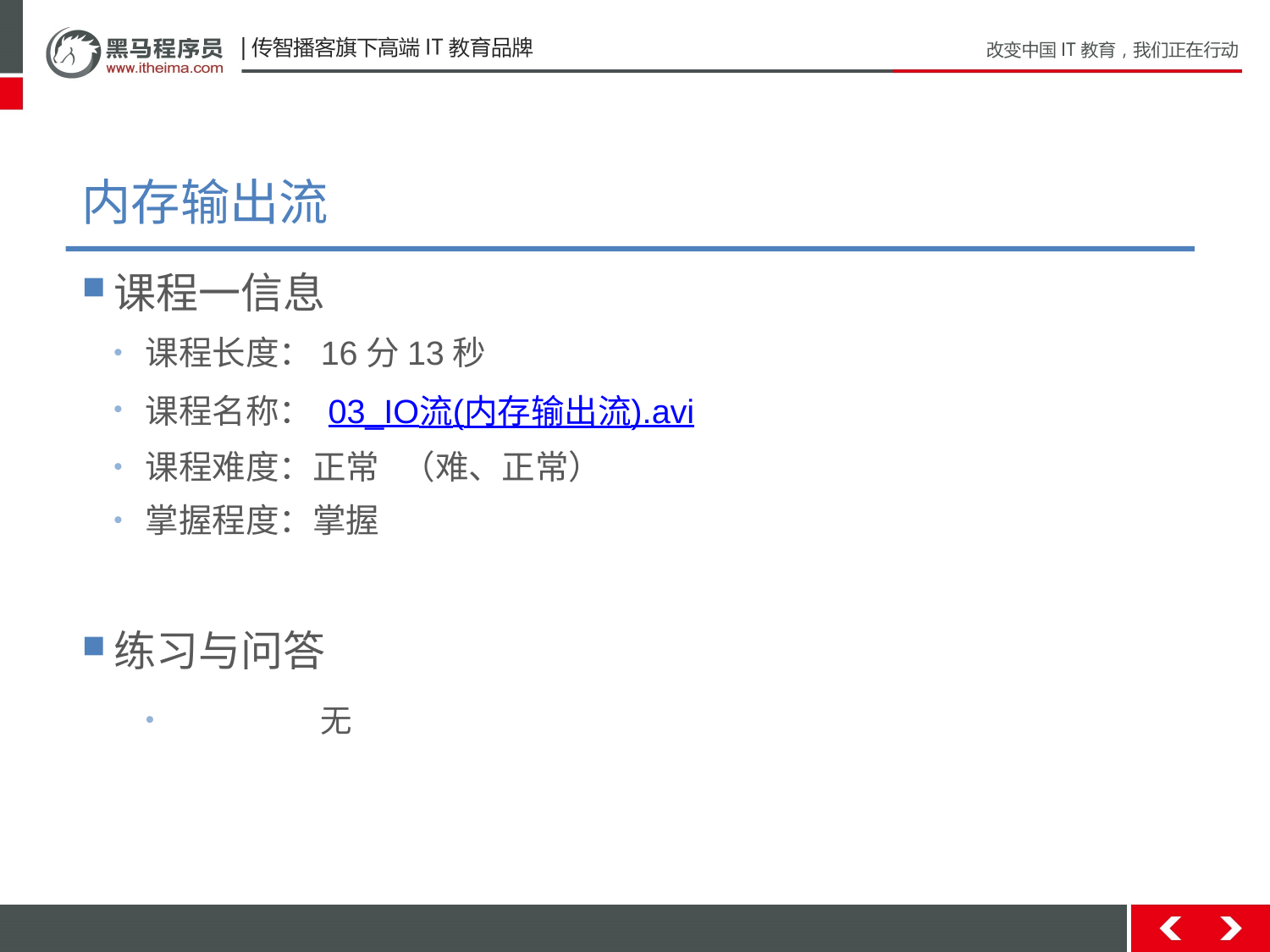

# 内存输出流
课程一信息
课程长度：16分13秒
课程名称： 03_IO流(内存输出流).avi
课程难度：正常   （难、正常）
掌握程度：掌握

练习与问答
	无